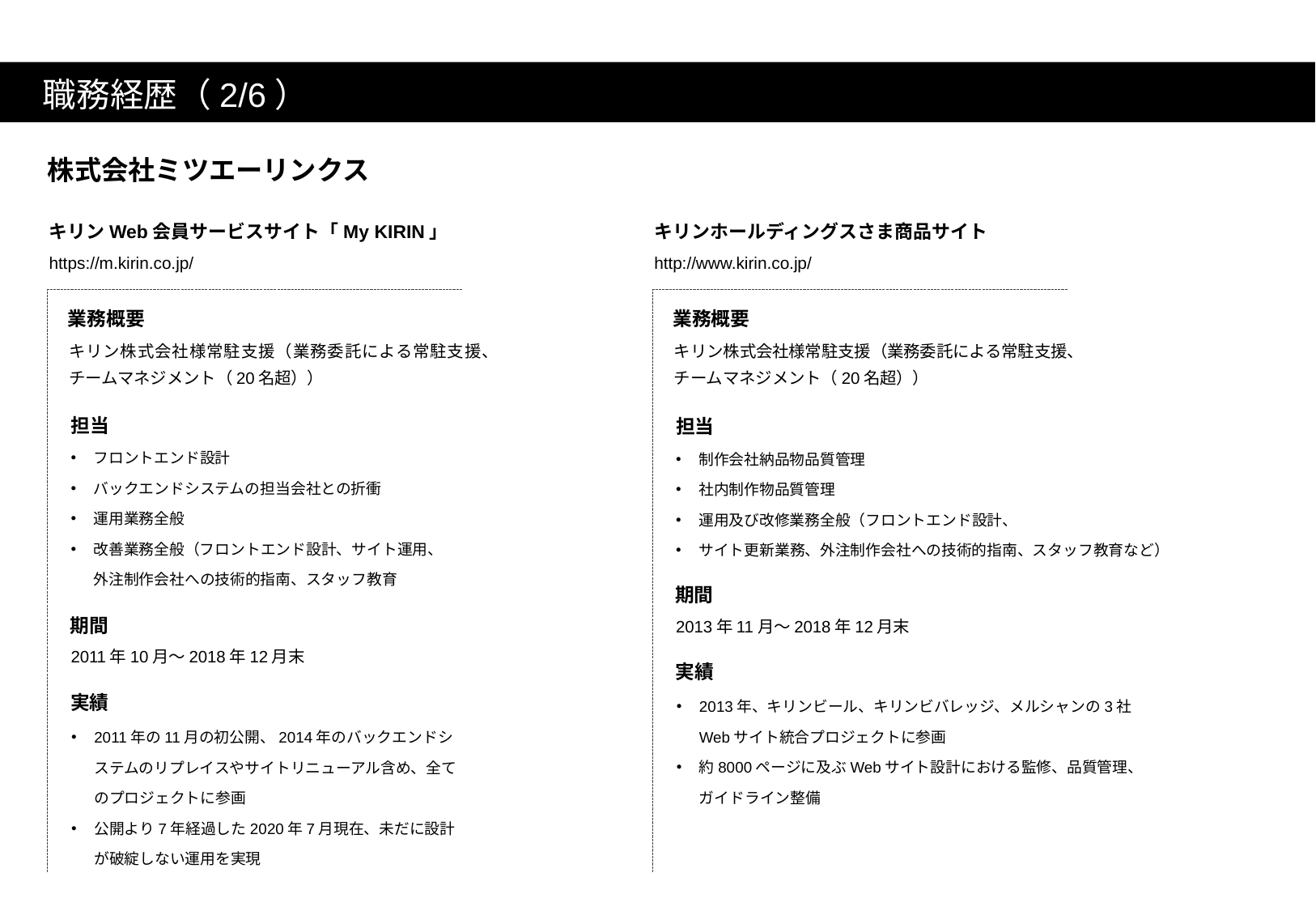

職務経歴（2/6）
株式会社ミツエーリンクス
キリンWeb会員サービスサイト「My KIRIN」
https://m.kirin.co.jp/
キリンホールディングスさま商品サイト
http://www.kirin.co.jp/

業務概要
業務概要
キリン株式会社様常駐支援（業務委託による常駐支援、チームマネジメント（20名超））
キリン株式会社様常駐支援（業務委託による常駐支援、
チームマネジメント（20名超））
担当
フロントエンド設計
バックエンドシステムの担当会社との折衝
運用業務全般
改善業務全般（フロントエンド設計、サイト運用、
外注制作会社への技術的指南、スタッフ教育
担当
制作会社納品物品質管理
社内制作物品質管理
運用及び改修業務全般（フロントエンド設計、
サイト更新業務、外注制作会社への技術的指南、スタッフ教育など）
期間
2013年11月～2018年12月末
期間
2011年10月～2018年12月末
実績
2013年、キリンビール、キリンビバレッジ、メルシャンの3社Webサイト統合プロジェクトに参画
約8000ページに及ぶWebサイト設計における監修、品質管理、
ガイドライン整備
実績
2011年の11月の初公開、2014年のバックエンドシステムのリプレイスやサイトリニューアル含め、全てのプロジェクトに参画
公開より7年経過した2020年7月現在、未だに設計が破綻しない運用を実現